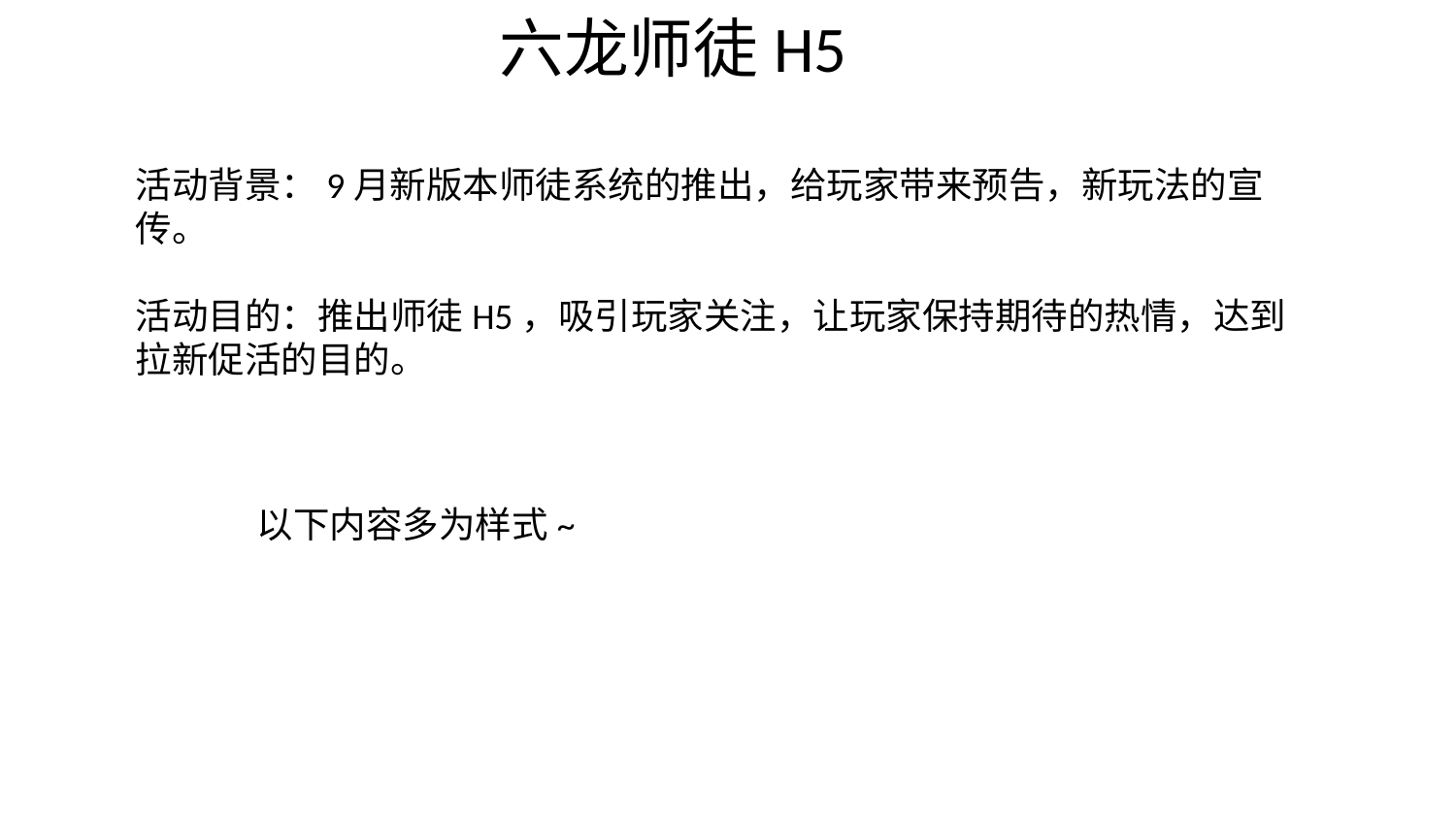

六龙师徒H5
活动背景：9月新版本师徒系统的推出，给玩家带来预告，新玩法的宣传。

活动目的：推出师徒H5，吸引玩家关注，让玩家保持期待的热情，达到拉新促活的目的。
以下内容多为样式~